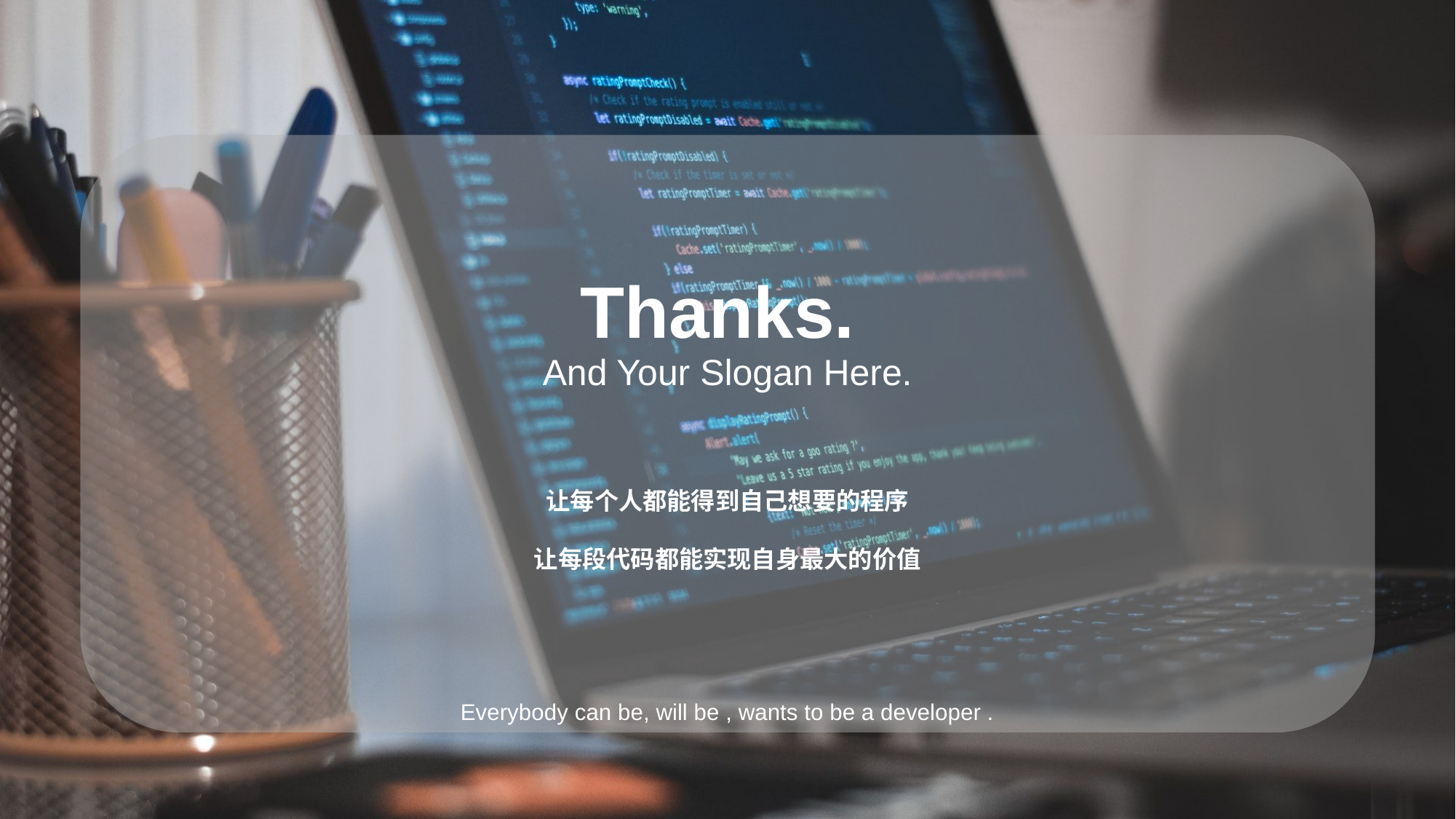

# Thanks. And Your Slogan Here.
让每个人都能得到自己想要的程序

让每段代码都能实现自身最大的价值
Everybody can be, will be , wants to be a developer .